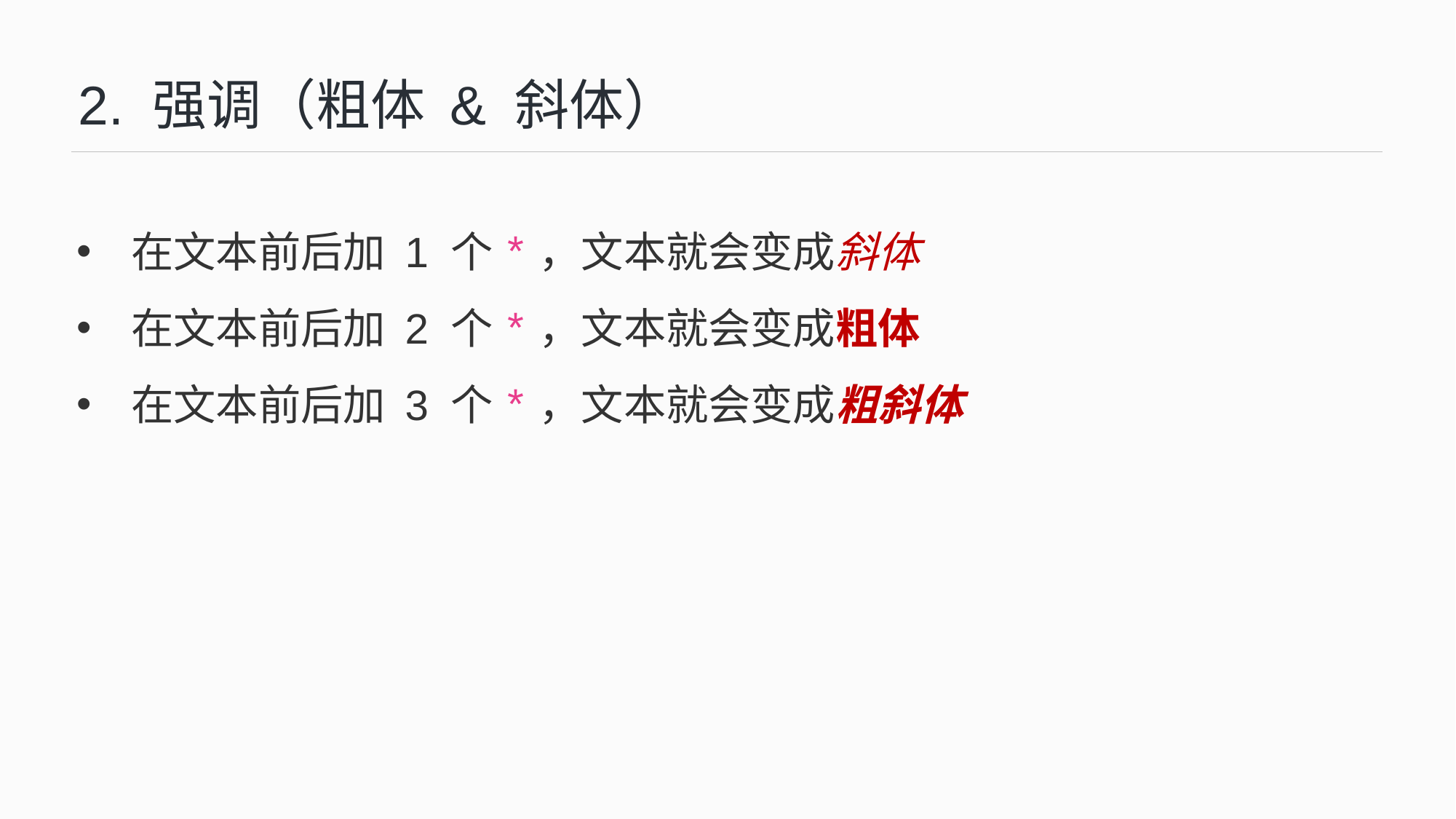

# 2. 强调（粗体 & 斜体）
在文本前后加 1 个*，文本就会变成斜体
在文本前后加 2 个*，文本就会变成粗体
在文本前后加 3 个*，文本就会变成粗斜体